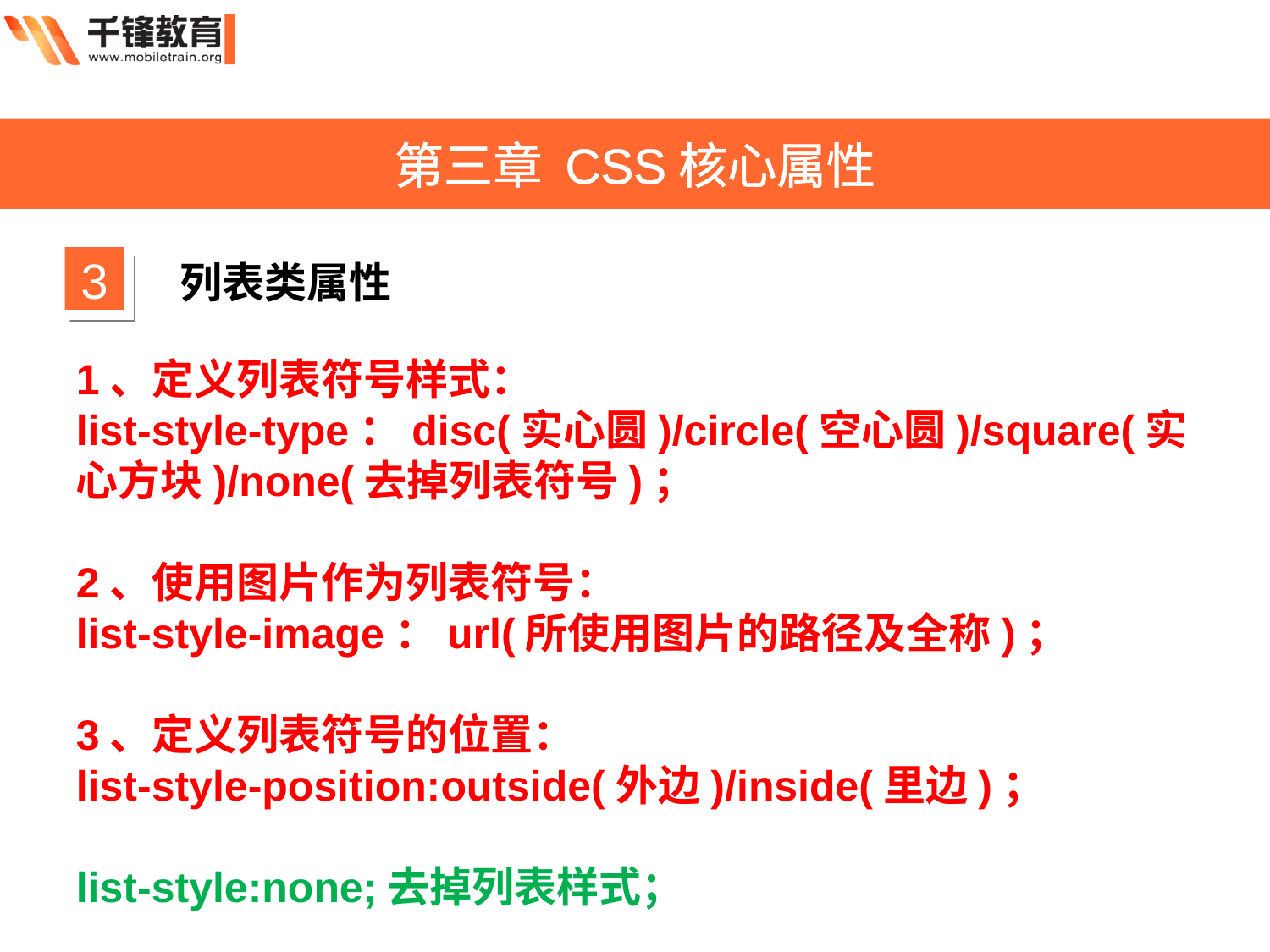

第三章 CSS核心属性
3

列表类属性

1、定义列表符号样式：
list-style-type：disc(实心圆)/circle(空心圆)/square(实心方块)/none(去掉列表符号)；

2、使用图片作为列表符号：
list-style-image：url(所使用图片的路径及全称)；

3、定义列表符号的位置：
list-style-position:outside(外边)/inside(里边)；

list-style:none;去掉列表样式；